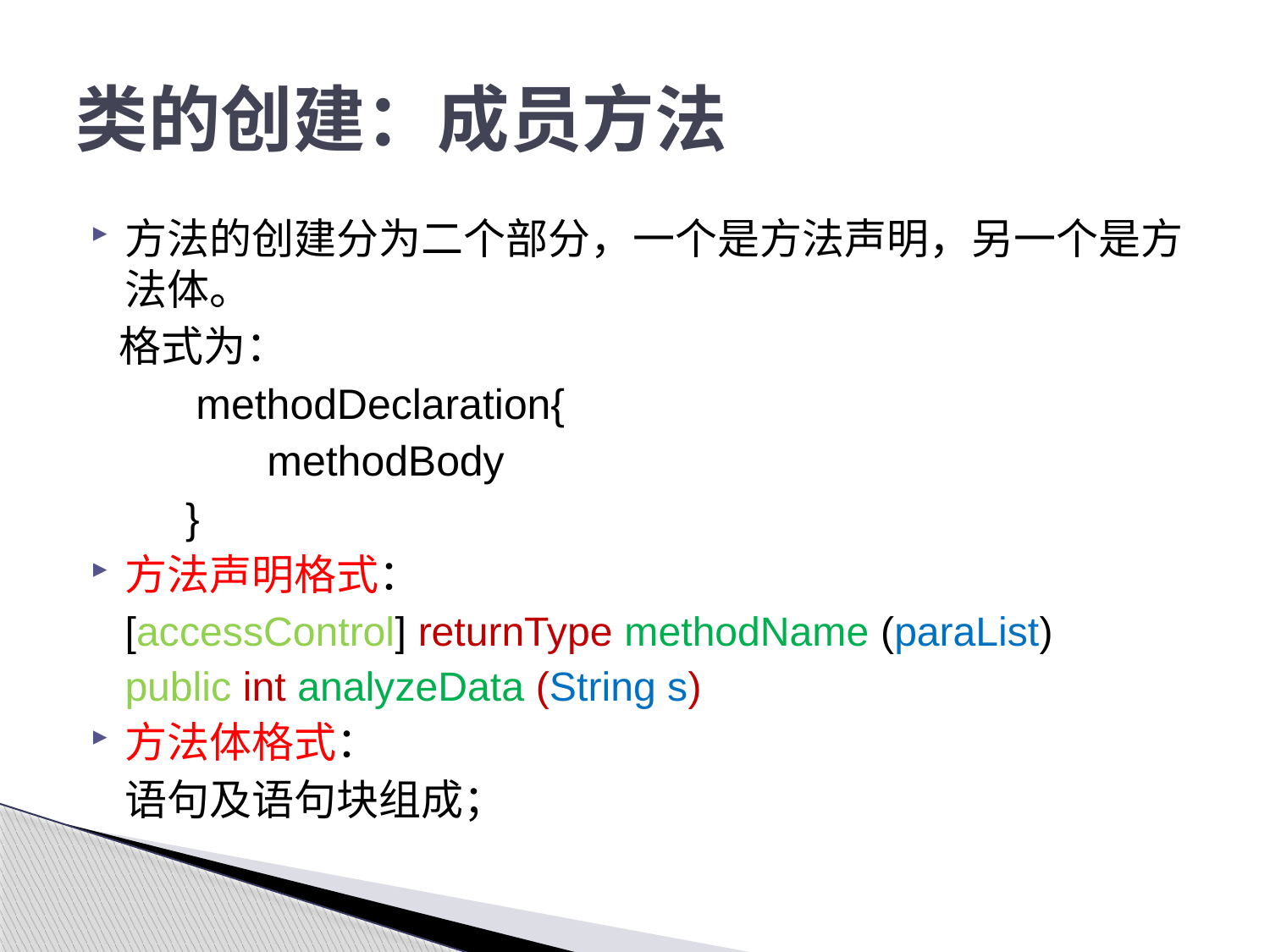

# 类的创建：成员方法
方法的创建分为二个部分，一个是方法声明，另一个是方法体。
  格式为：
	      methodDeclaration{
	            methodBody
        }
方法声明格式：
	[accessControl] returnType methodName (paraList)
	public int analyzeData (String s)
方法体格式：
	语句及语句块组成；